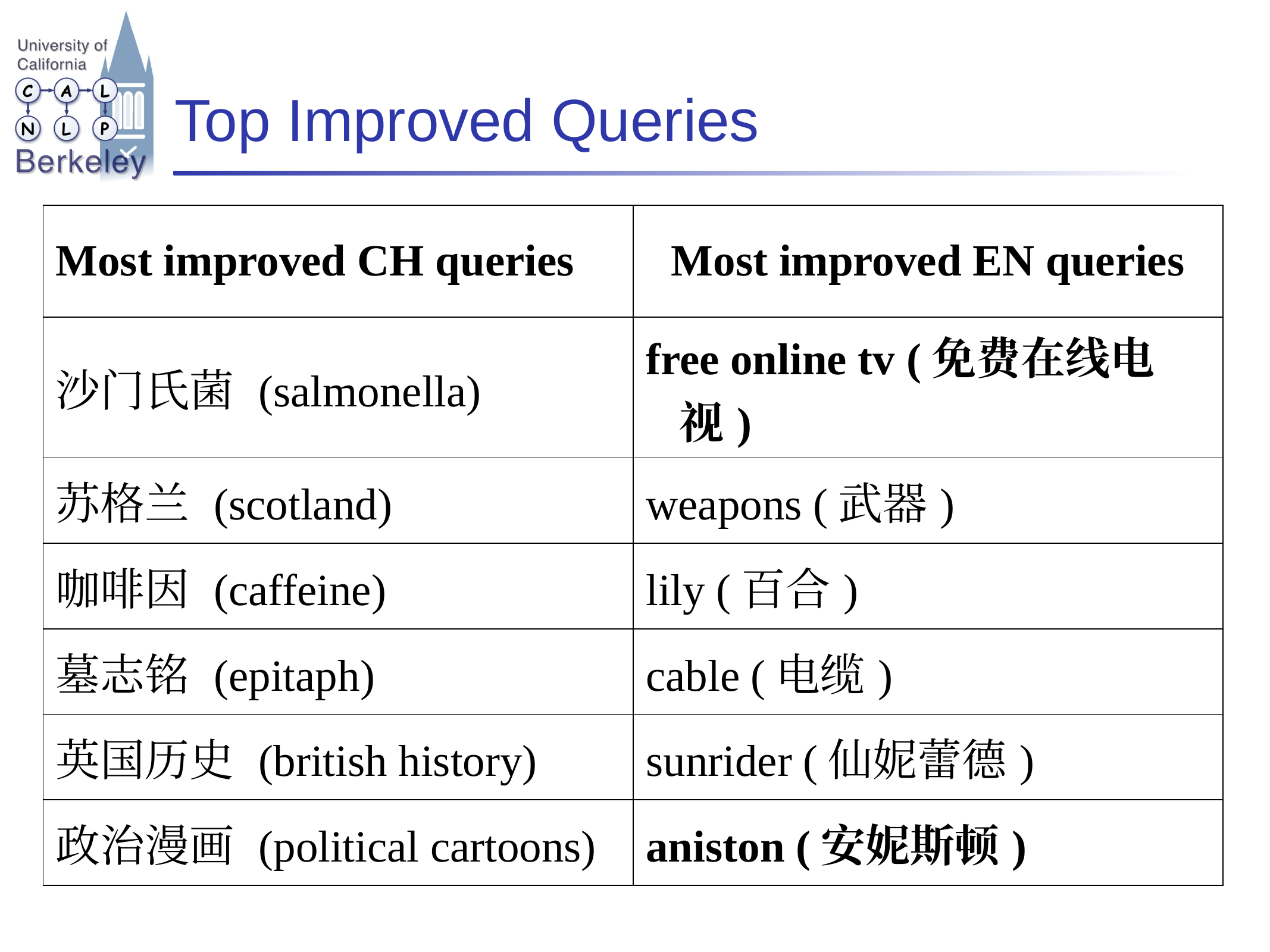

# Top Improved Queries
| Most improved CH queries | Most improved EN queries |
| --- | --- |
| 沙门氏菌 (salmonella) | free online tv (免费在线电视) |
| 苏格兰 (scotland) | weapons (武器) |
| 咖啡因 (caffeine) | lily (百合) |
| 墓志铭 (epitaph) | cable (电缆) |
| 英国历史 (british history) | sunrider (仙妮蕾德) |
| 政治漫画 (political cartoons) | aniston (安妮斯顿) |